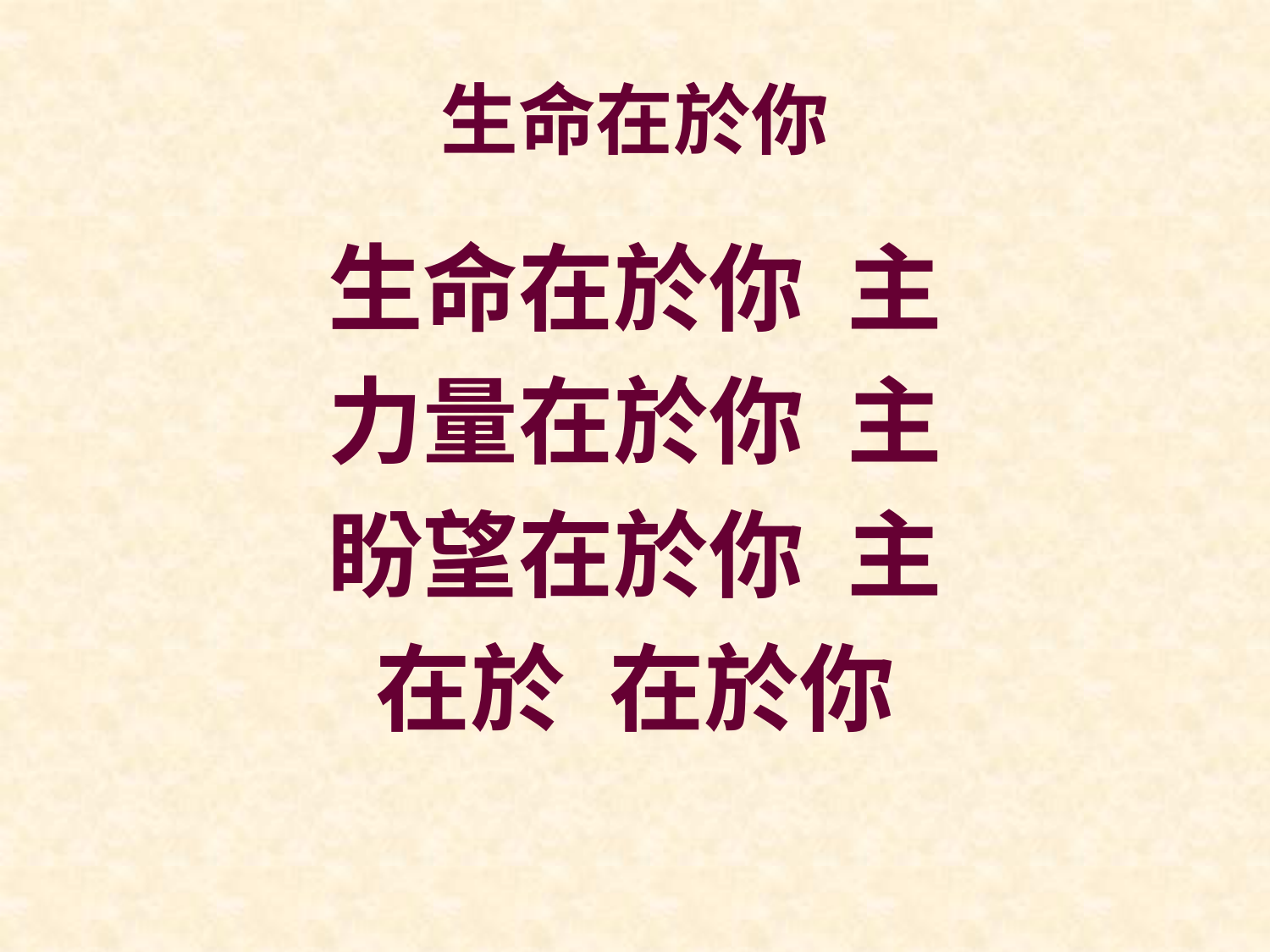

# 生命在於你
生命在於你  主
力量在於你  主
盼望在於你  主
在於  在於你